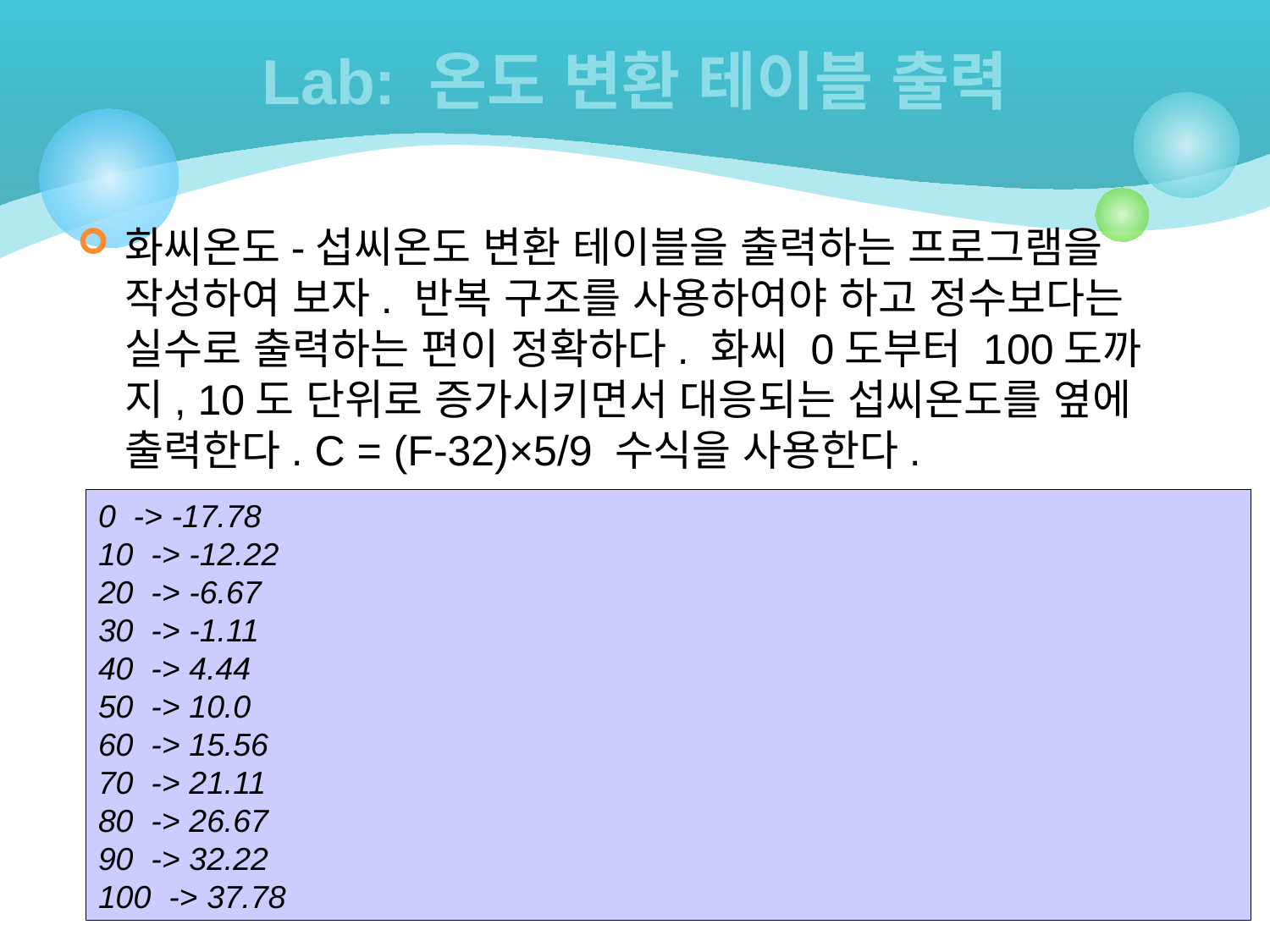

# Lab: 온도 변환 테이블 출력
화씨온도-섭씨온도 변환 테이블을 출력하는 프로그램을 작성하여 보자. 반복 구조를 사용하여야 하고 정수보다는 실수로 출력하는 편이 정확하다. 화씨 0도부터 100도까지, 10도 단위로 증가시키면서 대응되는 섭씨온도를 옆에 출력한다. C = (F-32)×5/9 수식을 사용한다.
0  -> -17.78
10  -> -12.22
20  -> -6.67
30  -> -1.11
40  -> 4.44
50  -> 10.0
60  -> 15.56
70  -> 21.11
80  -> 26.67
90  -> 32.22
100  -> 37.78